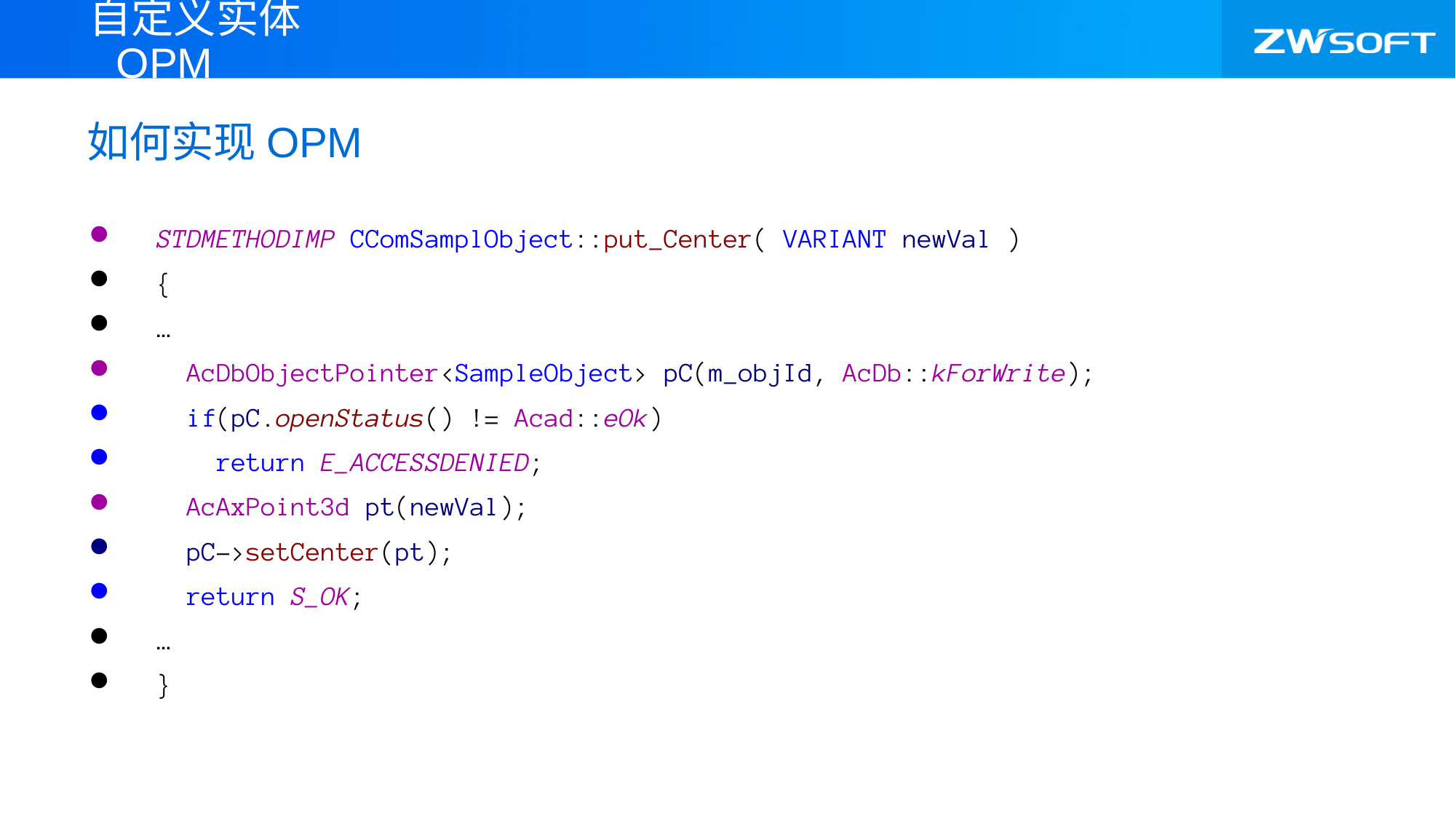

自定义实体OPM
# 如何实现OPM
STDMETHODIMP CComSamplObject::put_Center( VARIANT newVal )
{
…
  AcDbObjectPointer<SampleObject> pC(m_objId, AcDb::kForWrite);
  if(pC.openStatus() != Acad::eOk)
    return E_ACCESSDENIED;
  AcAxPoint3d pt(newVal);
  pC->setCenter(pt);
  return S_OK;
…
}